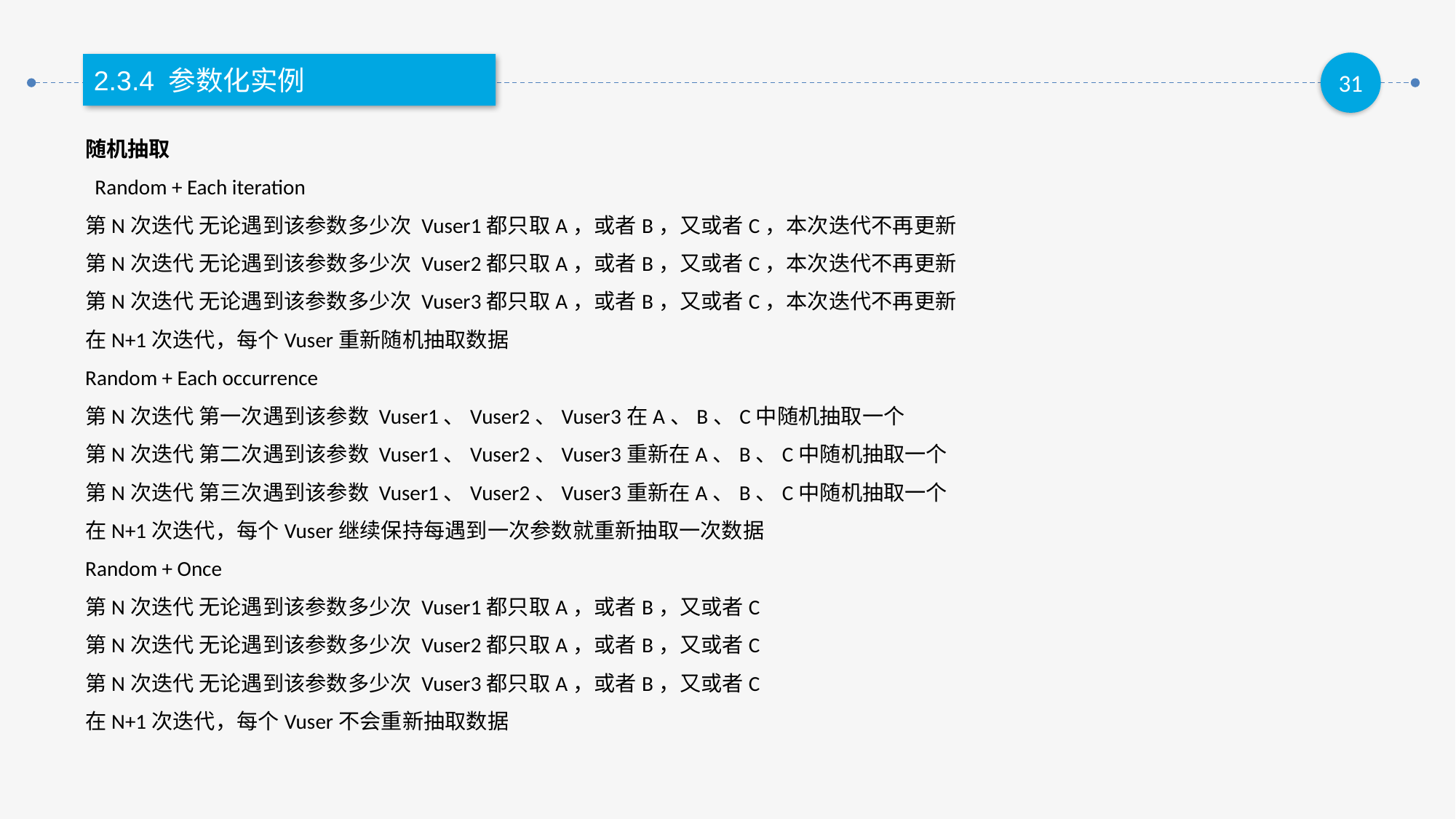

2.3.4 参数化实例
随机抽取
 Random + Each iteration
第N次迭代 无论遇到该参数多少次 Vuser1都只取A，或者B，又或者C，本次迭代不再更新
第N次迭代 无论遇到该参数多少次 Vuser2都只取A，或者B，又或者C，本次迭代不再更新
第N次迭代 无论遇到该参数多少次 Vuser3都只取A，或者B，又或者C，本次迭代不再更新
在N+1次迭代，每个Vuser重新随机抽取数据
Random + Each occurrence
第N次迭代 第一次遇到该参数 Vuser1、Vuser2、Vuser3在A、B、C中随机抽取一个
第N次迭代 第二次遇到该参数 Vuser1、Vuser2、Vuser3重新在A、B、C中随机抽取一个
第N次迭代 第三次遇到该参数 Vuser1、Vuser2、Vuser3重新在A、B、C中随机抽取一个
在N+1次迭代，每个Vuser继续保持每遇到一次参数就重新抽取一次数据
Random + Once
第N次迭代 无论遇到该参数多少次 Vuser1都只取A，或者B，又或者C
第N次迭代 无论遇到该参数多少次 Vuser2都只取A，或者B，又或者C
第N次迭代 无论遇到该参数多少次 Vuser3都只取A，或者B，又或者C
在N+1次迭代，每个Vuser不会重新抽取数据